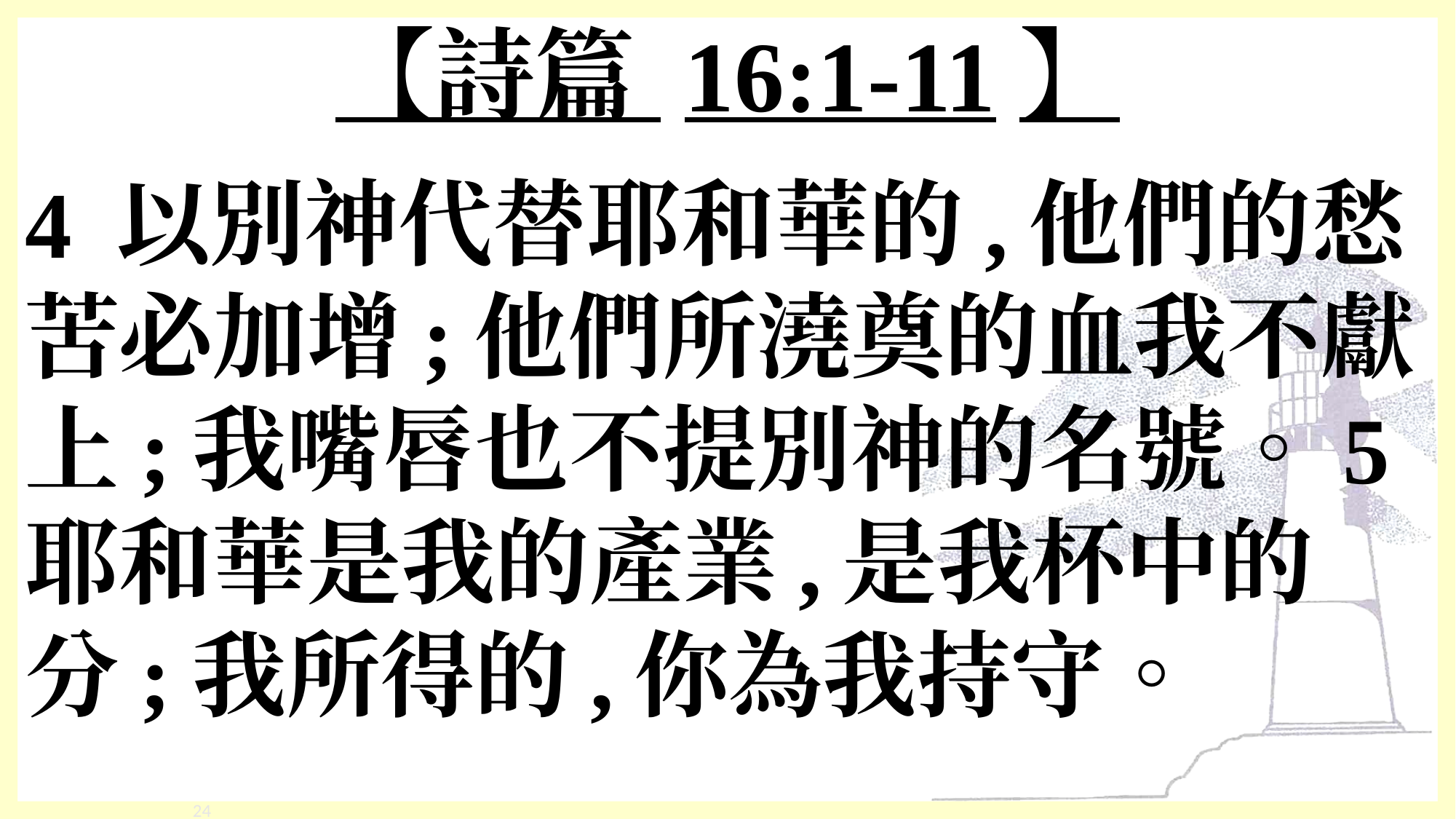

# 【詩篇 16:1-11】
4 以別神代替耶和華的,他們的愁苦必加增;他們所澆奠的血我不獻上;我嘴唇也不提別神的名號。5 耶和華是我的產業,是我杯中的分;我所得的,你為我持守。
24